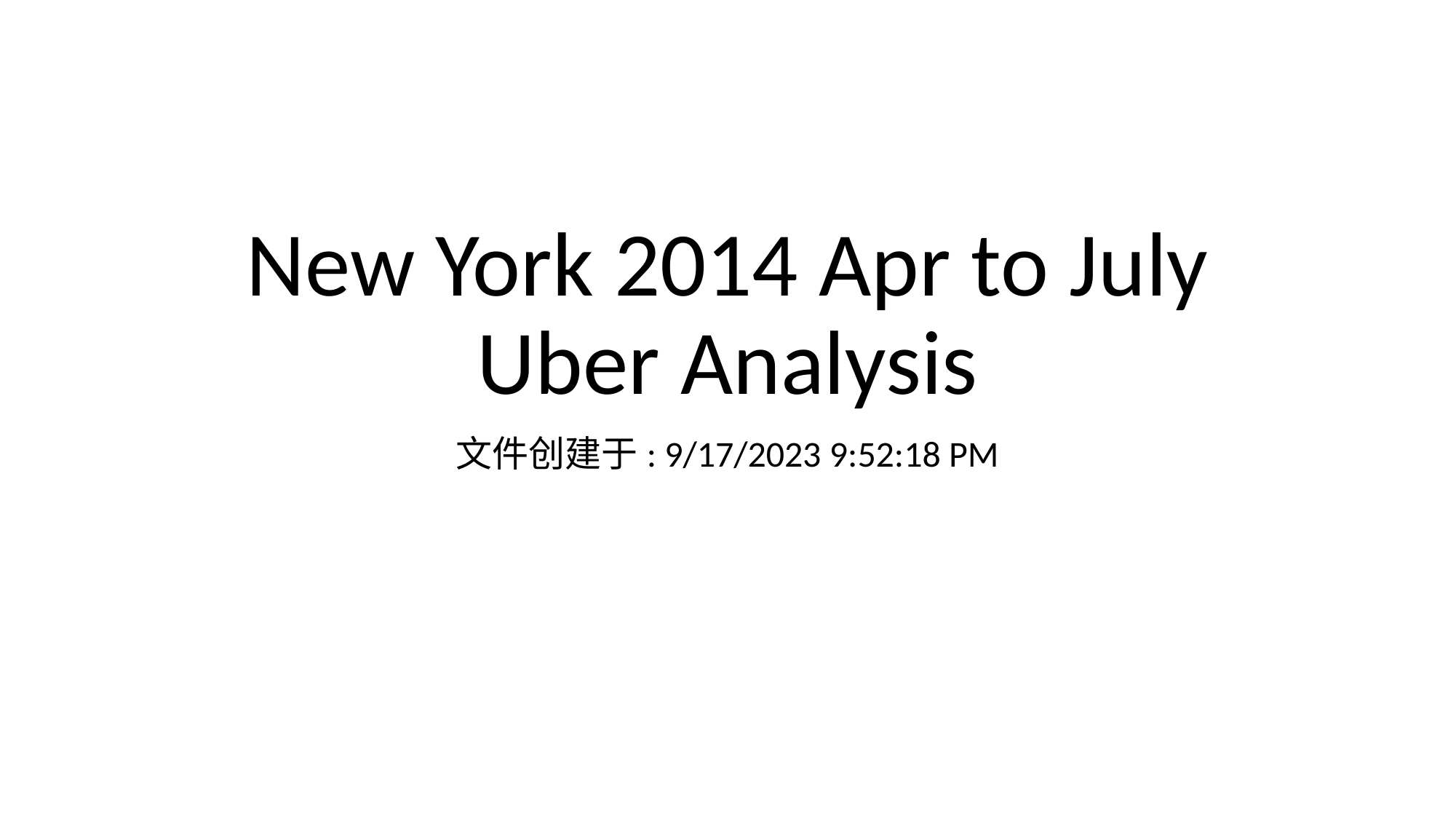

# New York 2014 Apr to July Uber Analysis
文件创建于: 9/17/2023 9:52:18 PM